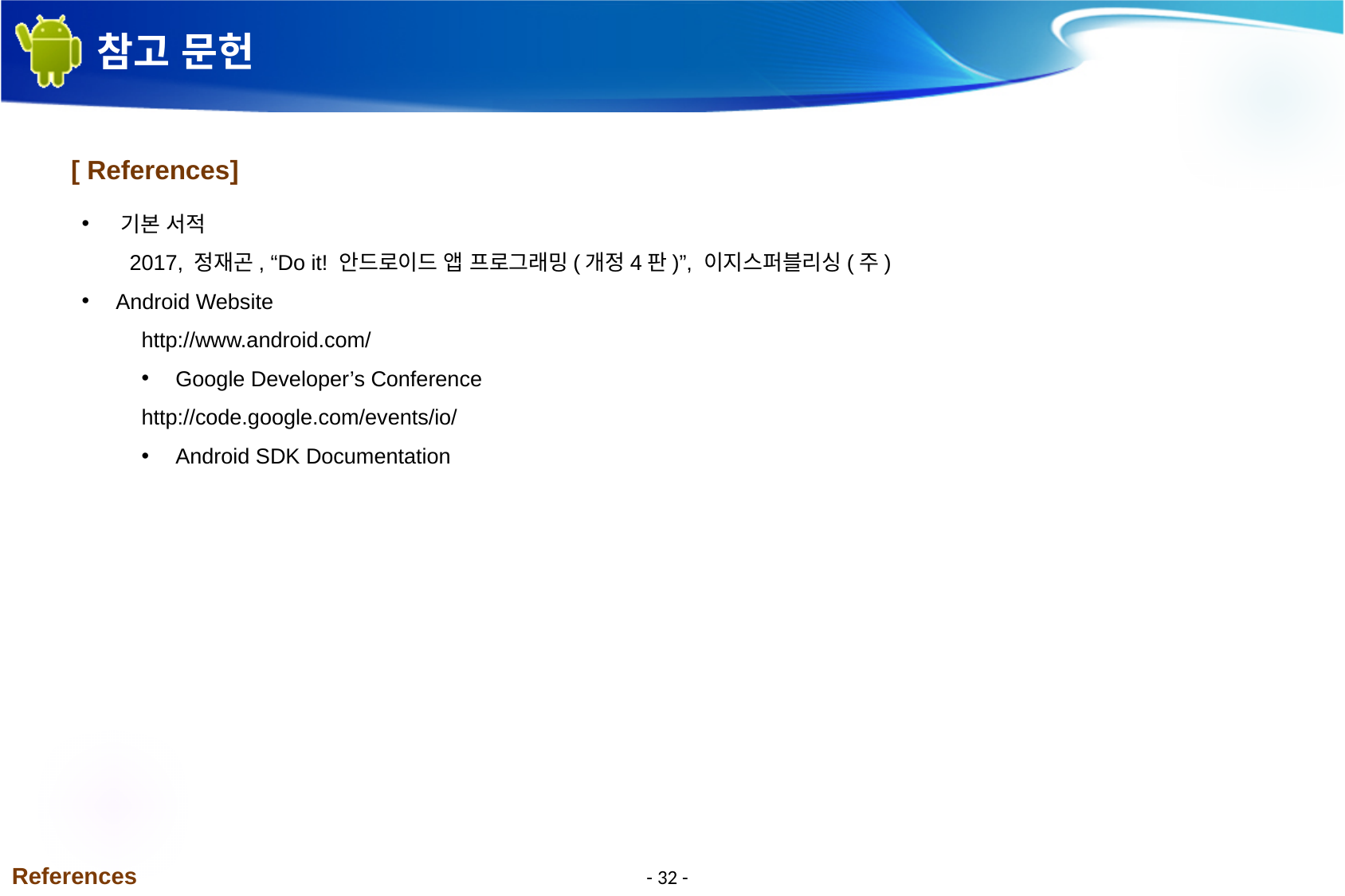

# 참고 문헌
[ References]
 기본 서적
        2017, 정재곤, “Do it! 안드로이드 앱 프로그래밍(개정4판)”, 이지스퍼블리싱(주)
 Android Website
http://www.android.com/
 Google Developer’s Conference
http://code.google.com/events/io/
 Android SDK Documentation
References